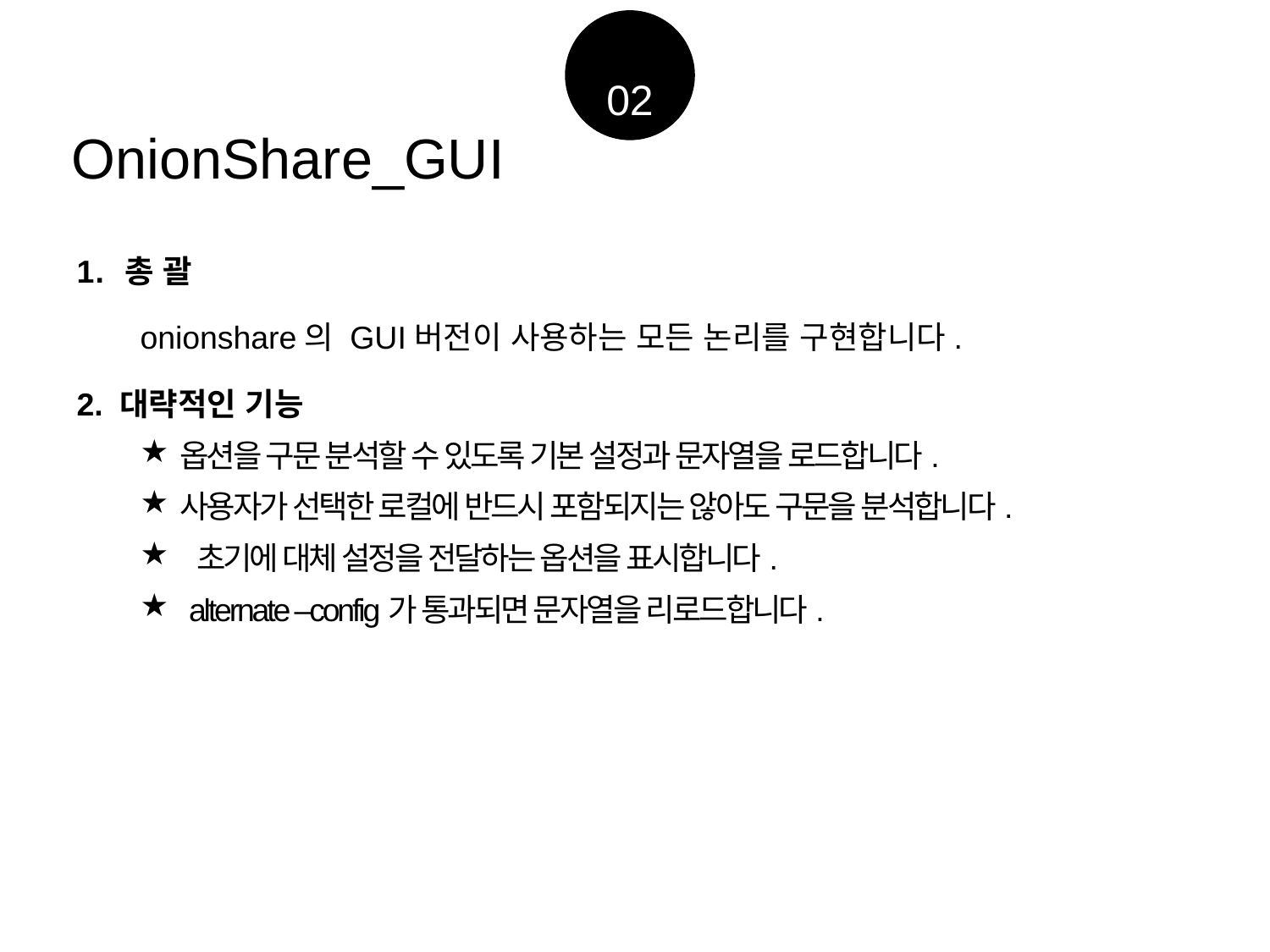

02
OnionShare_GUI
총 괄
onionshare의 GUI버전이 사용하는 모든 논리를 구현합니다.
2. 대략적인 기능
옵션을 구문 분석할 수 있도록 기본 설정과 문자열을 로드합니다.
사용자가 선택한 로컬에 반드시 포함되지는 않아도 구문을 분석합니다.
 초기에 대체 설정을 전달하는 옵션을 표시합니다.
 alternate –config가 통과되면 문자열을 리로드합니다.